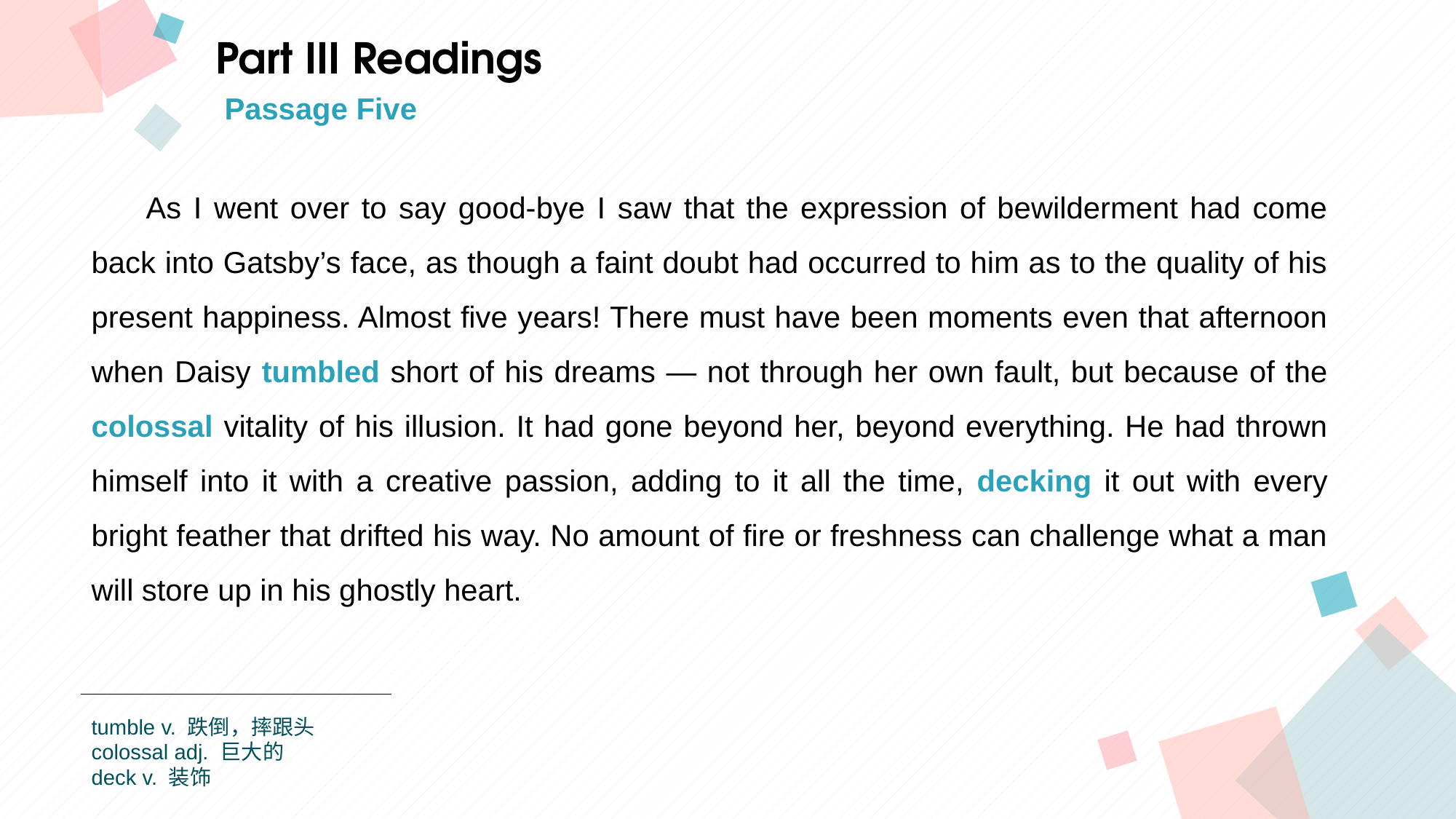

Part III Readings
Passage Five

As I went over to say good-bye I saw that the expression of bewilderment had come back into Gatsby’s face, as though a faint doubt had occurred to him as to the quality of his present happiness. Almost five years! There must have been moments even that afternoon when Daisy tumbled short of his dreams — not through her own fault, but because of the colossal vitality of his illusion. It had gone beyond her, beyond everything. He had thrown himself into it with a creative passion, adding to it all the time, decking it out with every bright feather that drifted his way. No amount of fire or freshness can challenge what a man will store up in his ghostly heart.
点击此处添加标题
点击此处添加标题
标题数字等都可以通过点击和重新输入进行更改，顶部“开始”面板中可以对字体、字号、颜色等进行修改。建议正文8-14号字，1.3倍字间距。
标题数字等都可以通过点击和重新输入进行更改，顶部“开始”面板中可以对字体、字号、颜色等进行修改。建议正文8-14号字，1.3倍字间距。
标题数字等都可以通过点击和重新输入进行更改，顶部“开始”面板中可以对字体、字号、颜色等进行修改。建议正文8-14号字，1.3倍字间距。
点击此处添加标题
标题数字等都可以通过点击和重新输入进行更改，顶部“开始”面板中可以对字体、字号、颜色等进行修改。建议正文8-14号字，1.3倍字间距。
tumble v. 跌倒，摔跟头
colossal adj. 巨大的
deck v. 装饰